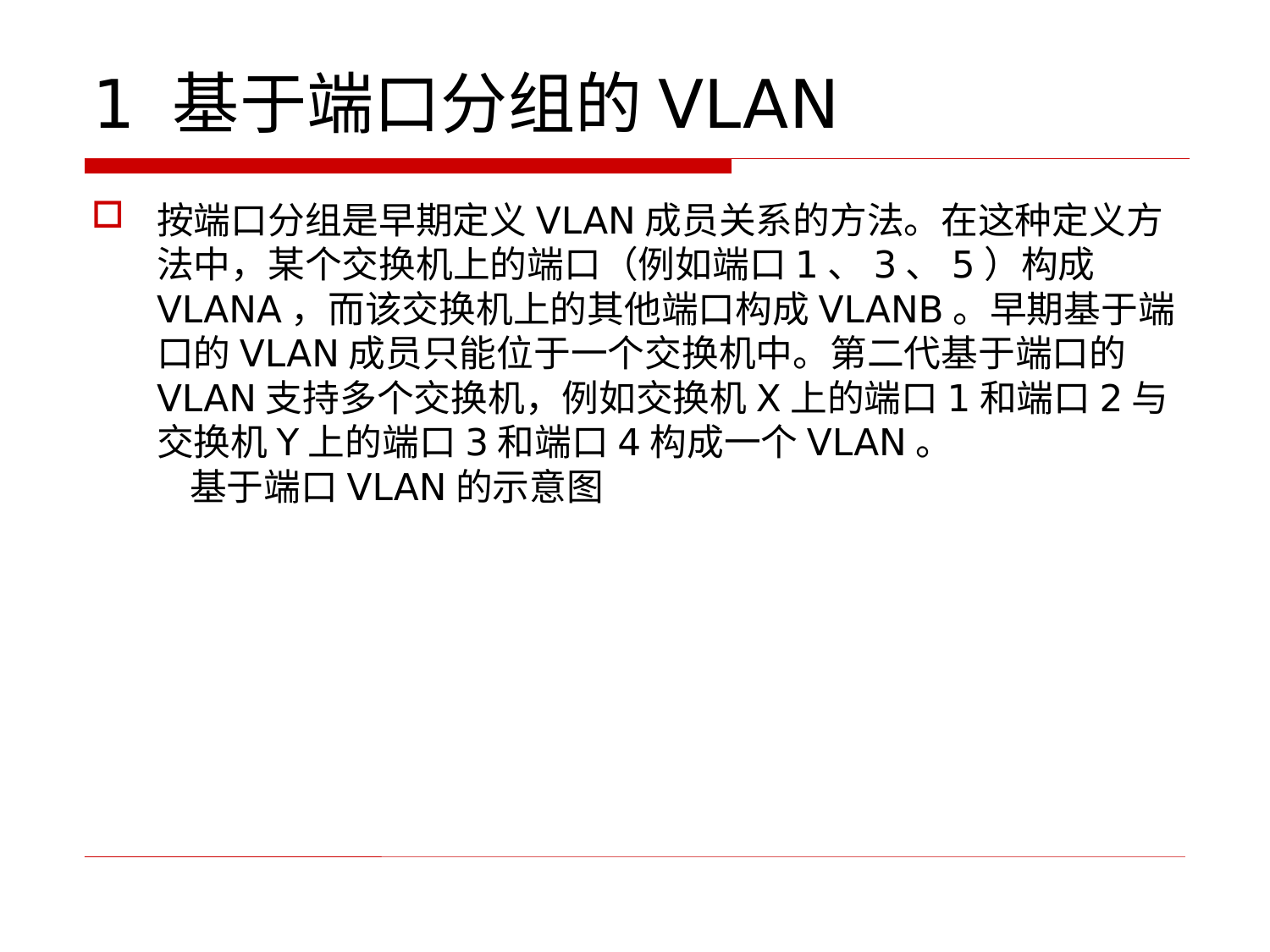

# 1 基于端口分组的VLAN
按端口分组是早期定义VLAN成员关系的方法。在这种定义方法中，某个交换机上的端口（例如端口1、3、5）构成VLANA，而该交换机上的其他端口构成VLANB。早期基于端口的VLAN成员只能位于一个交换机中。第二代基于端口的VLAN支持多个交换机，例如交换机X上的端口1和端口2与交换机Y上的端口3和端口4构成一个VLAN。
    基于端口VLAN的示意图